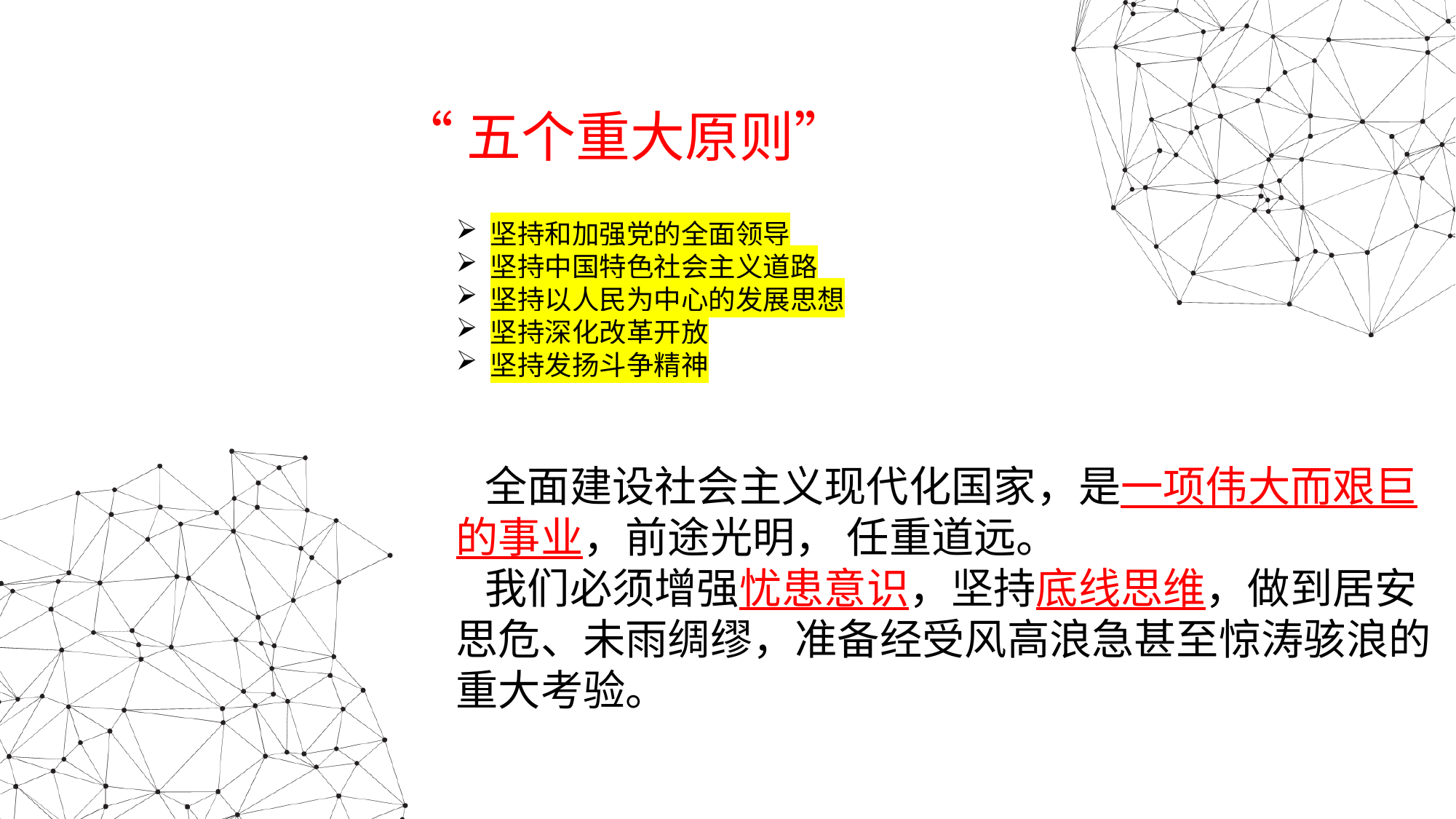

“五个重大原则”
坚持和加强党的全面领导
坚持中国特色社会主义道路
坚持以人民为中心的发展思想
坚持深化改革开放
坚持发扬斗争精神
  全面建设社会主义现代化国家，是一项伟大而艰巨的事业，前途光明， 任重道远。
  我们必须增强忧患意识，坚持底线思维，做到居安思危、未雨绸缪，准备经受风高浪急甚至惊涛骇浪的重大考验。